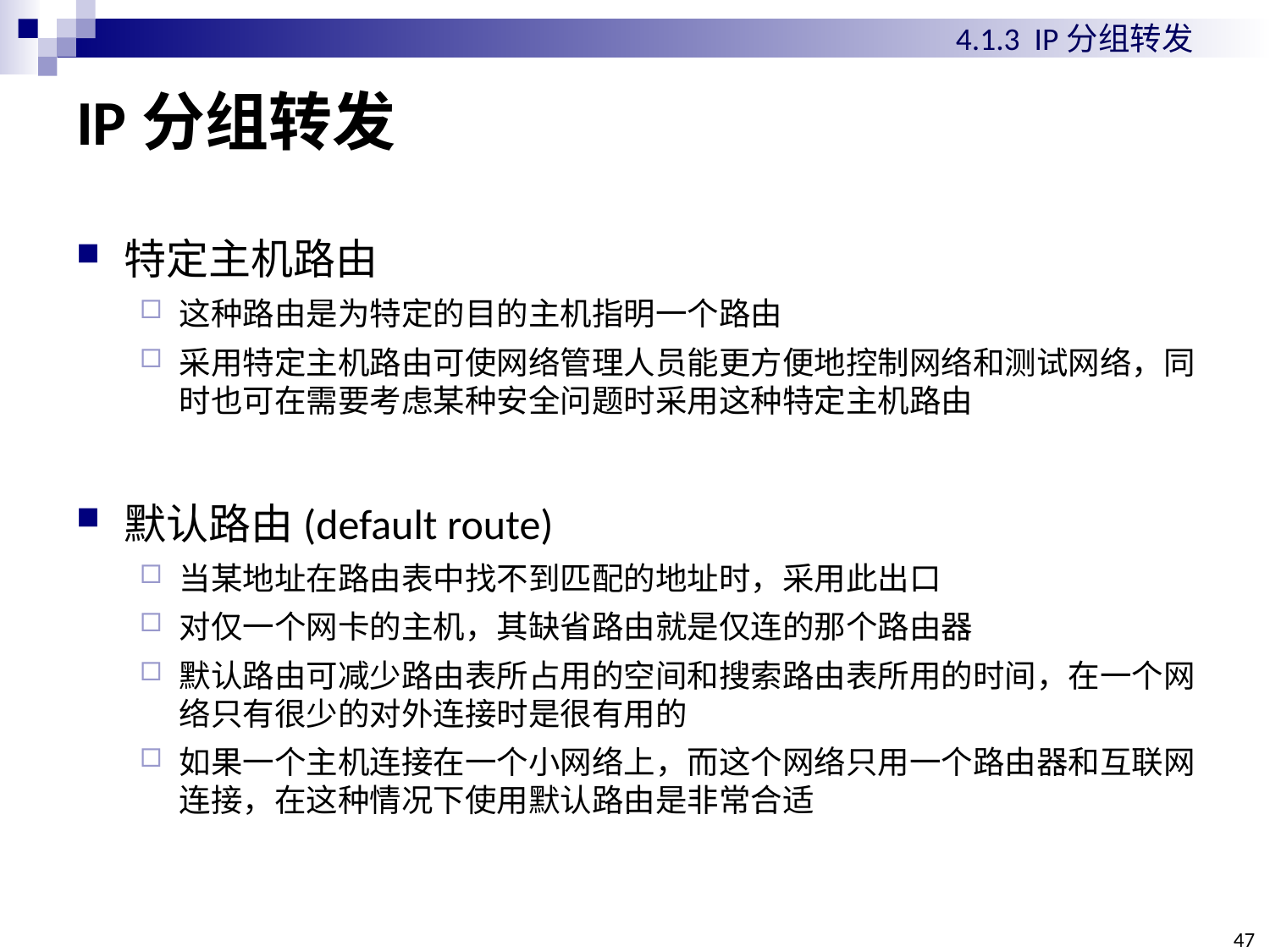

4.1.3  IP分组转发
# IP分组转发
特定主机路由
这种路由是为特定的目的主机指明一个路由
采用特定主机路由可使网络管理人员能更方便地控制网络和测试网络，同时也可在需要考虑某种安全问题时采用这种特定主机路由
默认路由(default route)
当某地址在路由表中找不到匹配的地址时，采用此出口
对仅一个网卡的主机，其缺省路由就是仅连的那个路由器
默认路由可减少路由表所占用的空间和搜索路由表所用的时间，在一个网络只有很少的对外连接时是很有用的
如果一个主机连接在一个小网络上，而这个网络只用一个路由器和互联网连接，在这种情况下使用默认路由是非常合适
47